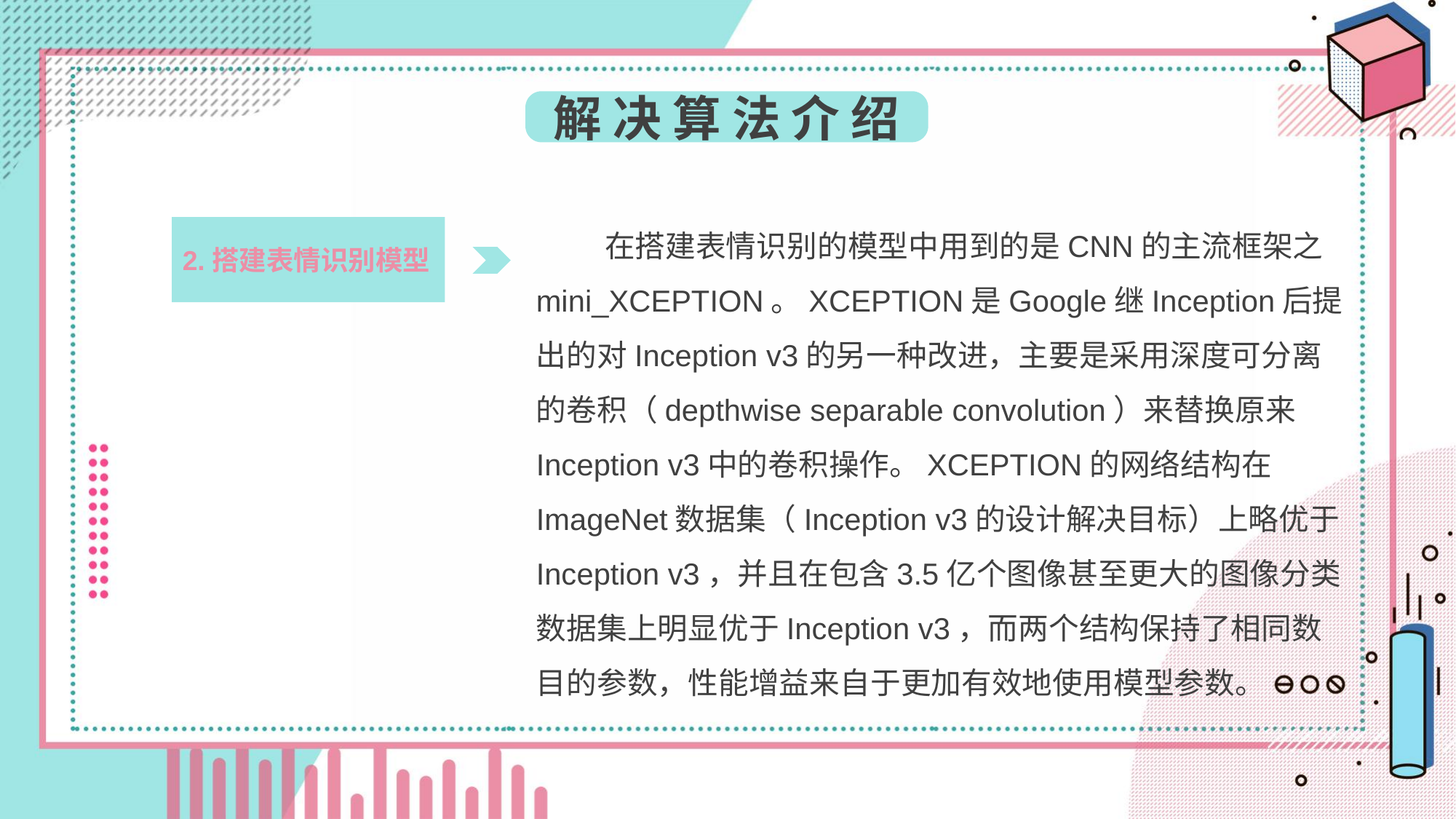

解 决 算 法 介 绍
 在搭建表情识别的模型中用到的是CNN的主流框架之mini_XCEPTION。XCEPTION是Google继Inception后提出的对Inception v3的另一种改进，主要是采用深度可分离的卷积（depthwise separable convolution）来替换原来Inception v3中的卷积操作。XCEPTION的网络结构在ImageNet数据集（Inception v3的设计解决目标）上略优于Inception v3，并且在包含3.5亿个图像甚至更大的图像分类数据集上明显优于Inception v3，而两个结构保持了相同数目的参数，性能增益来自于更加有效地使用模型参数。
2.搭建表情识别模型